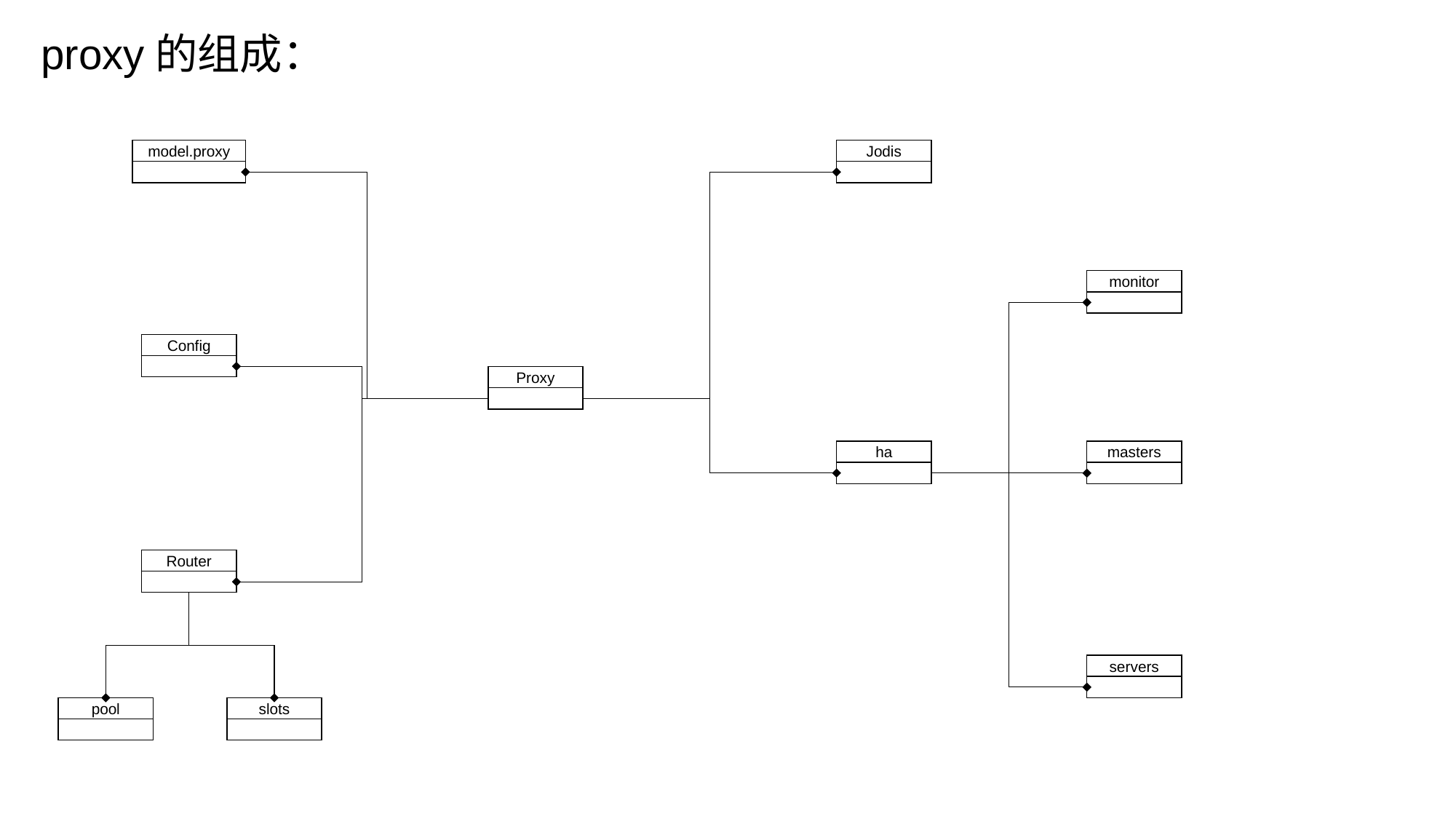

proxy的组成：
model.proxy

Jodis

monitor

Config

Proxy

ha

masters

Router

servers

pool

slots